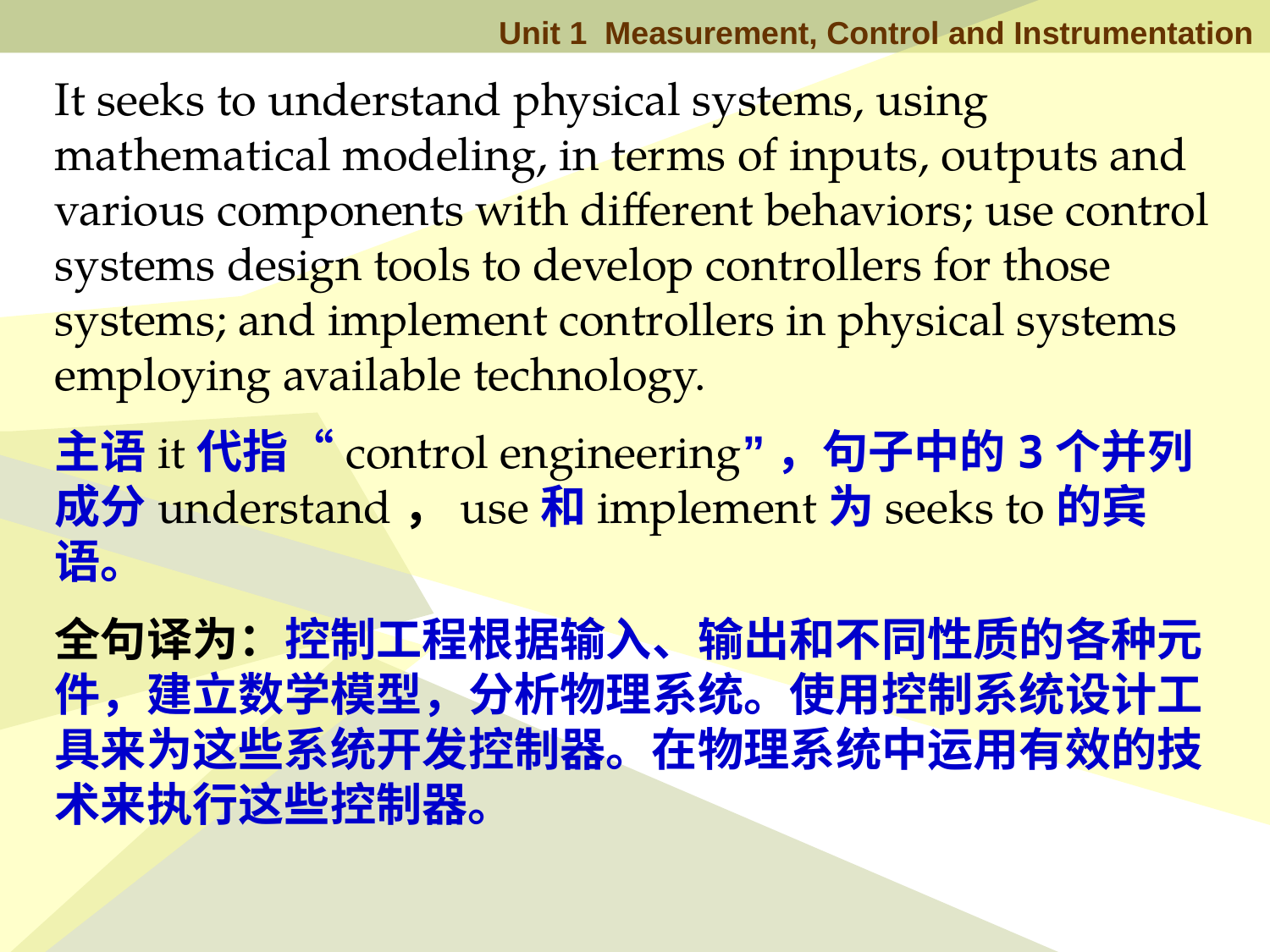

It seeks to understand physical systems, using mathematical modeling, in terms of inputs, outputs and various components with different behaviors; use control systems design tools to develop controllers for those systems; and implement controllers in physical systems employing available technology.
主语it代指“control engineering”，句子中的3个并列成分understand，use和implement为seeks to的宾语。
全句译为：控制工程根据输入、输出和不同性质的各种元件，建立数学模型，分析物理系统。使用控制系统设计工具来为这些系统开发控制器。在物理系统中运用有效的技术来执行这些控制器。